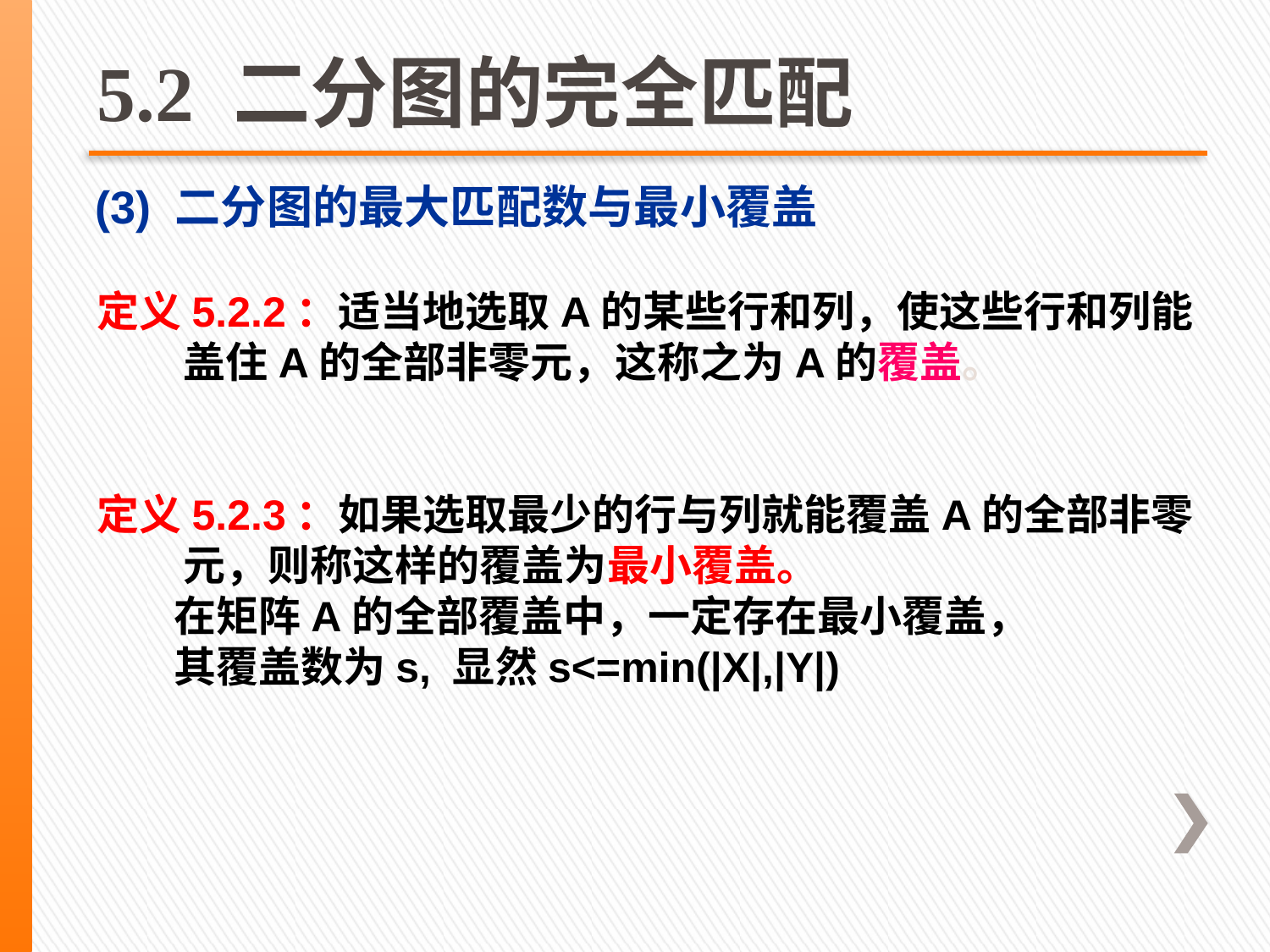

# 5.2 二分图的完全匹配
(3) 二分图的最大匹配数与最小覆盖
定义5.2.2：适当地选取A的某些行和列，使这些行和列能盖住A的全部非零元，这称之为A的覆盖。

定义5.2.3：如果选取最少的行与列就能覆盖A的全部非零元，则称这样的覆盖为最小覆盖。
       在矩阵A的全部覆盖中，一定存在最小覆盖，
       其覆盖数为s, 显然s<=min(|X|,|Y|)